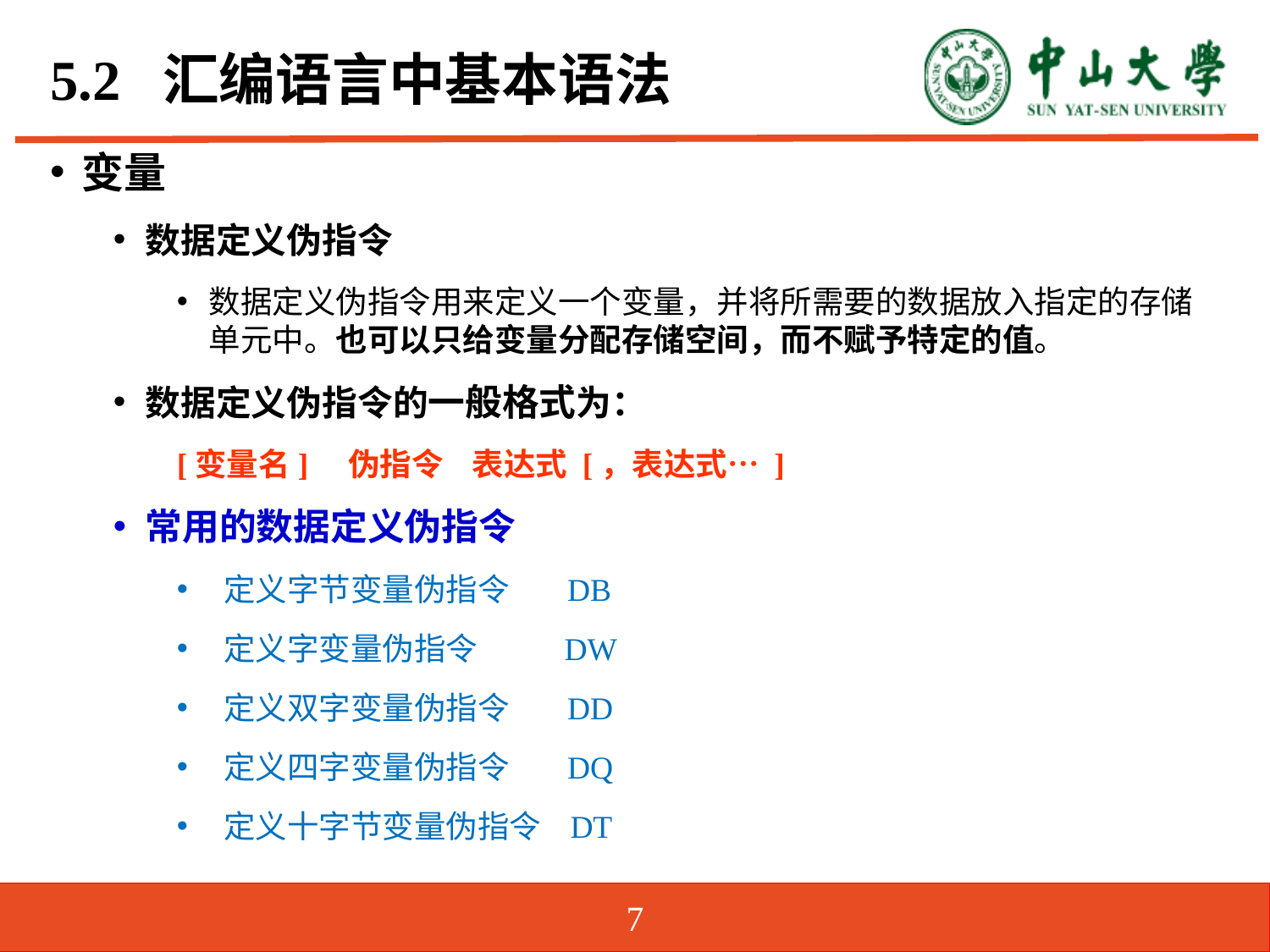

# 5.2  汇编语言中基本语法
变量
数据定义伪指令
数据定义伪指令用来定义一个变量，并将所需要的数据放入指定的存储单元中。也可以只给变量分配存储空间，而不赋予特定的值。
数据定义伪指令的一般格式为：
[变量名]    伪指令    表达式 [，表达式… ]
常用的数据定义伪指令
 定义字节变量伪指令       DB
 定义字变量伪指令           DW
 定义双字变量伪指令       DD
 定义四字变量伪指令       DQ
 定义十字节变量伪指令   DT
7